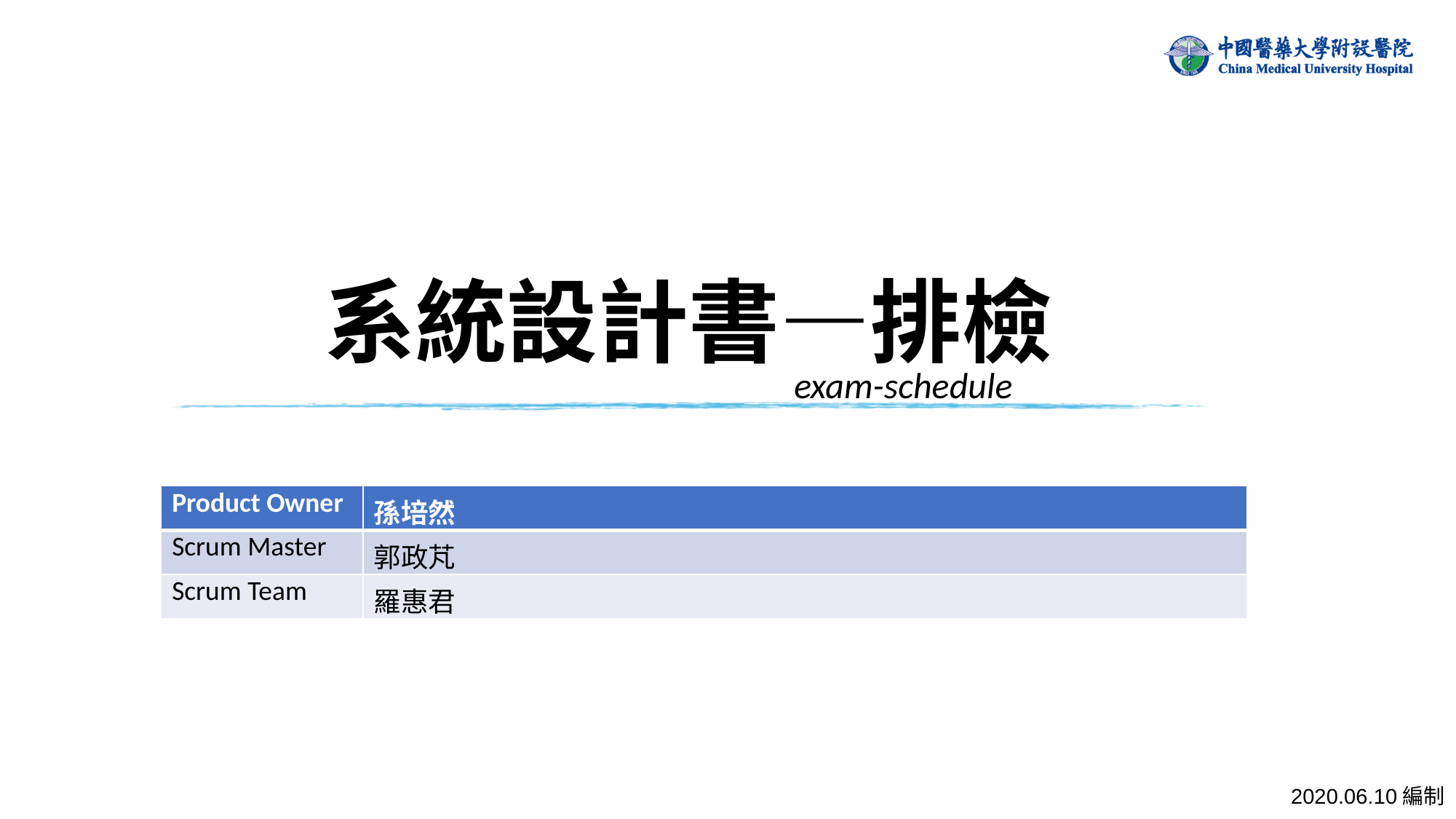

# 系統設計書—排檢
exam-schedule
| Product Owner | 孫培然 |
| --- | --- |
| Scrum Master | 郭政芃 |
| Scrum Team | 羅惠君 |
2020.06.10編制